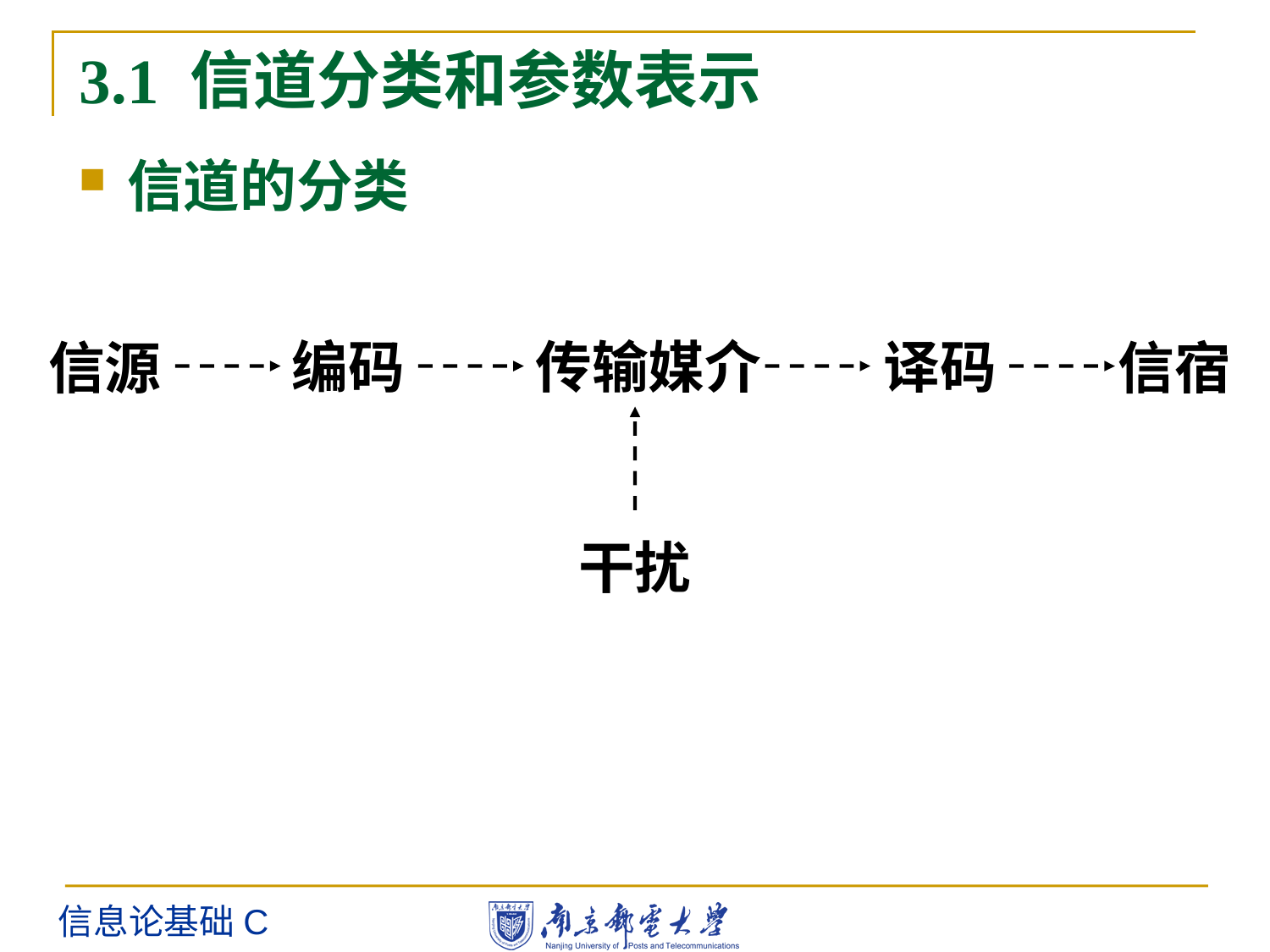

# 3.1 信道分类和参数表示
信道的分类
编码
传输媒介
译码
信源
信宿

干扰
4